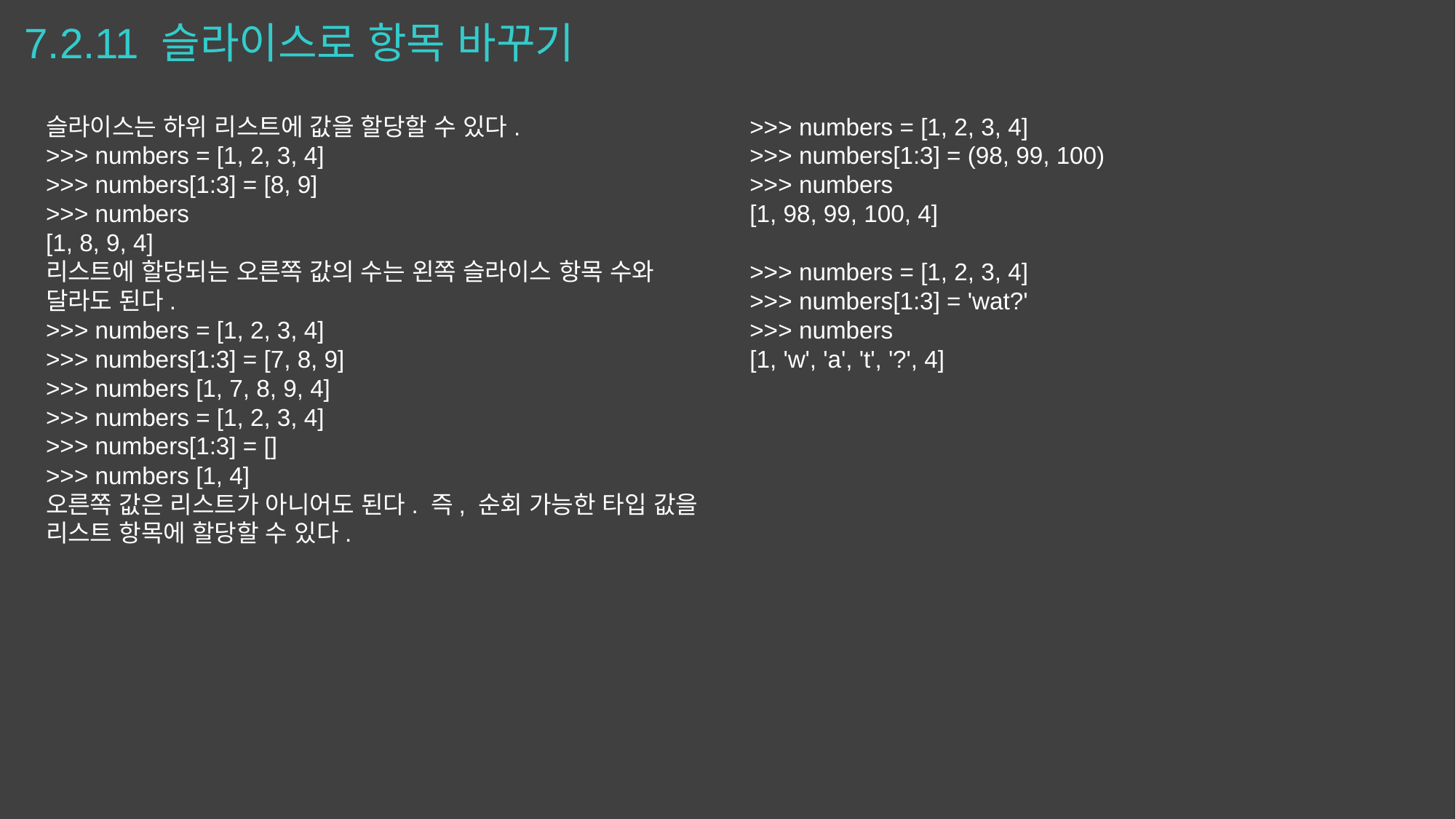

# 7.2.11 슬라이스로 항목 바꾸기
슬라이스는 하위 리스트에 값을 할당할 수 있다.
>>> numbers = [1, 2, 3, 4]
>>> numbers[1:3] = [8, 9]
>>> numbers
[1, 8, 9, 4]
리스트에 할당되는 오른쪽 값의 수는 왼쪽 슬라이스 항목 수와 달라도 된다.
>>> numbers = [1, 2, 3, 4]
>>> numbers[1:3] = [7, 8, 9]
>>> numbers [1, 7, 8, 9, 4]
>>> numbers = [1, 2, 3, 4]
>>> numbers[1:3] = []
>>> numbers [1, 4]
오른쪽 값은 리스트가 아니어도 된다. 즉, 순회 가능한 타입 값을 리스트 항목에 할당할 수 있다.
>>> numbers = [1, 2, 3, 4]
>>> numbers[1:3] = (98, 99, 100)
>>> numbers
[1, 98, 99, 100, 4]

>>> numbers = [1, 2, 3, 4]
>>> numbers[1:3] = 'wat?'
>>> numbers
[1, 'w', 'a', 't', '?', 4]